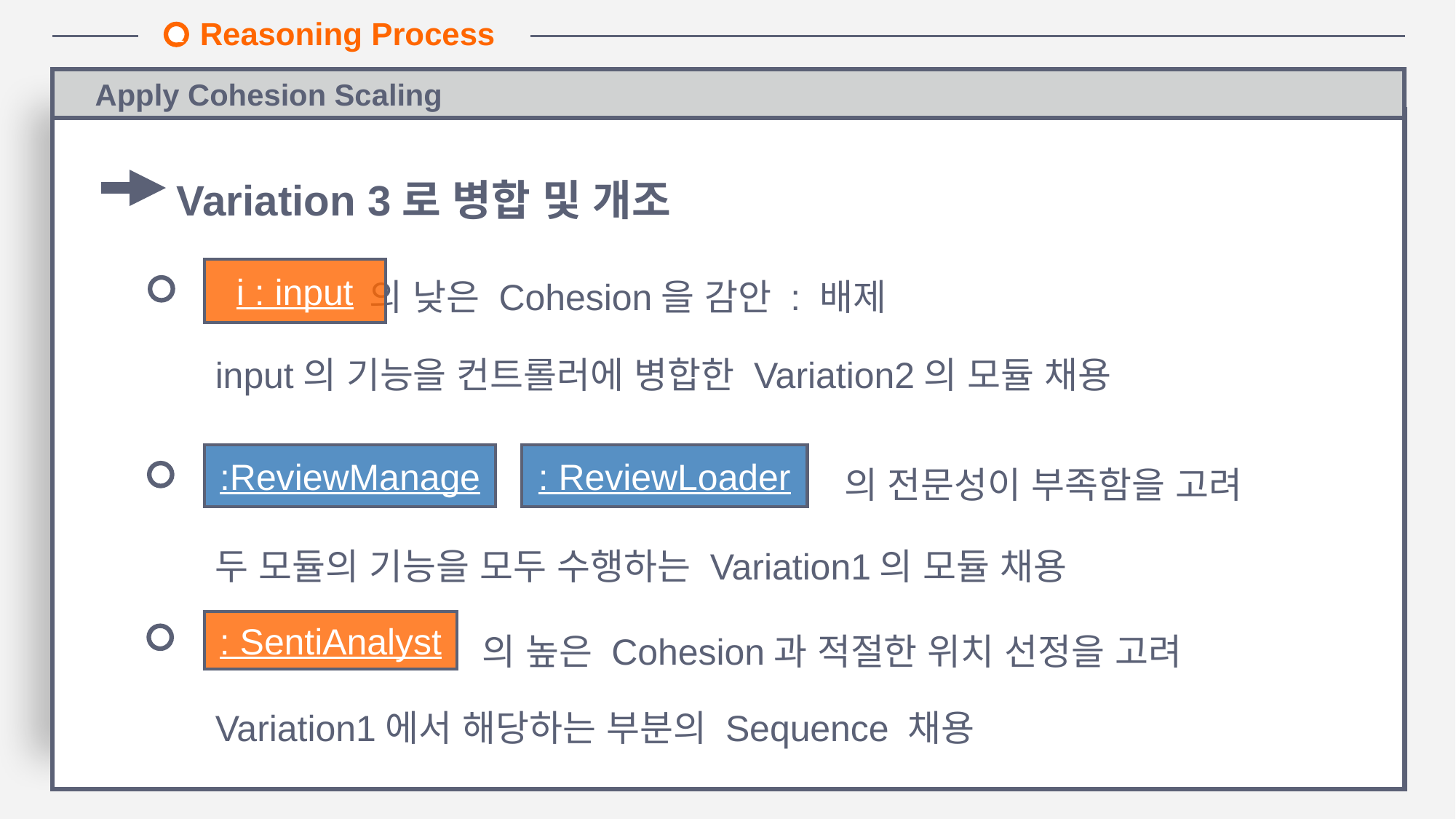

Reasoning Process
1

Apply Cohesion Scaling
rvdata를 받아 rv를 반복적으로 처리하는 기능을 가짐. 처리된 rv값에 따라 다음 입력값이 적용되어 연결되어 처리합니다.
Variation 3로 병합 및 개조
                의 낮은 Cohesion을 감안 : 배제
i : input

input의 기능을 컨트롤러에 병합한 Variation2의 모듈 채용
의 전문성이 부족함을 고려
: ReviewLoader
:ReviewManage

두 모듈의 기능을 모두 수행하는 Variation1의 모듈 채용
의 높은 Cohesion과 적절한 위치 선정을 고려
: SentiAnalyst

Variation1에서 해당하는 부분의 Sequence 채용